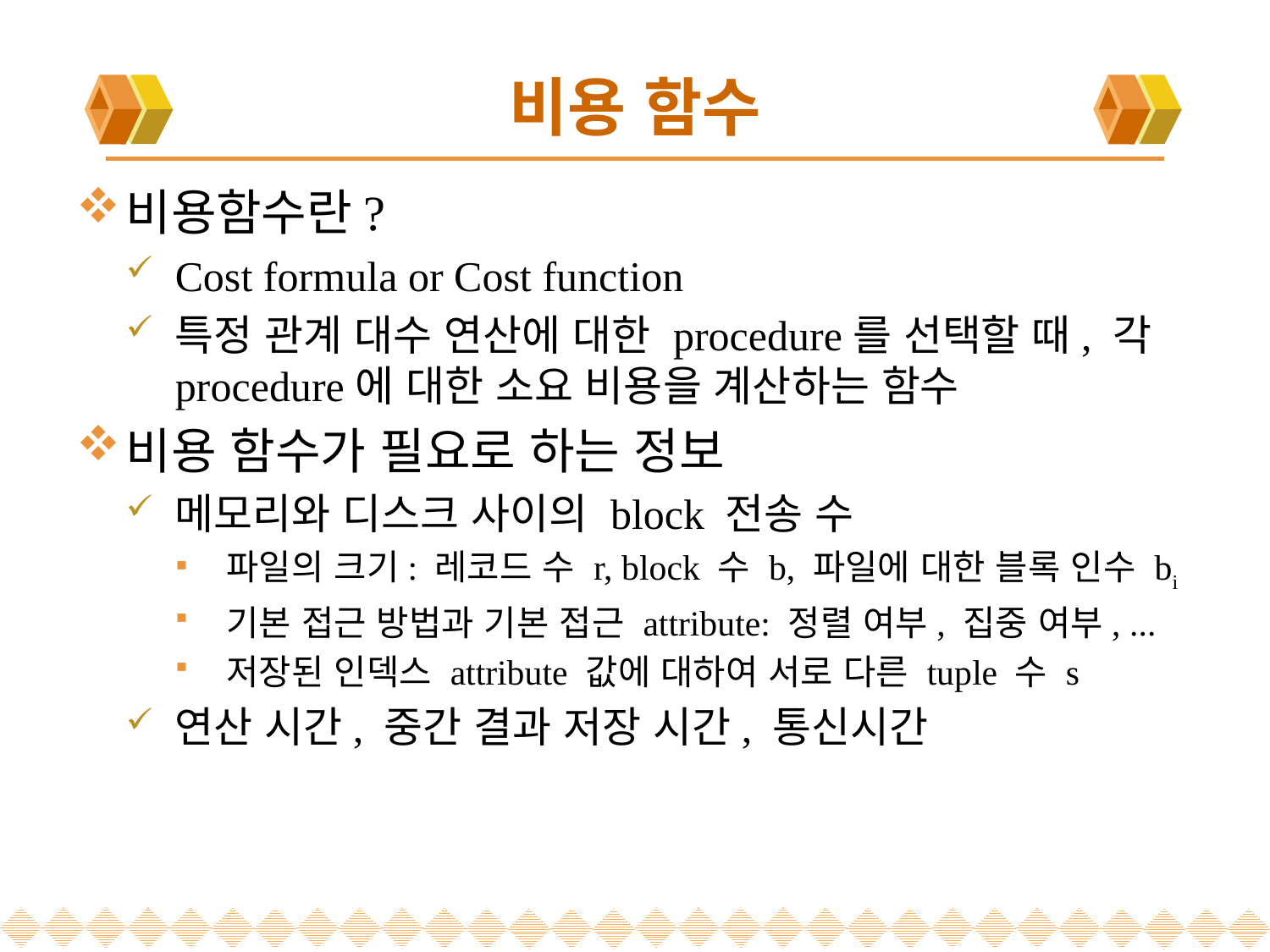

# 비용 함수
비용함수란?
Cost formula or Cost function
특정 관계 대수 연산에 대한 procedure를 선택할 때, 각 procedure에 대한 소요 비용을 계산하는 함수
비용 함수가 필요로 하는 정보
메모리와 디스크 사이의 block 전송 수
파일의 크기: 레코드 수 r, block 수 b, 파일에 대한 블록 인수 bi
기본 접근 방법과 기본 접근 attribute: 정렬 여부, 집중 여부, ...
저장된 인덱스 attribute 값에 대하여 서로 다른 tuple 수 s
연산 시간, 중간 결과 저장 시간, 통신시간